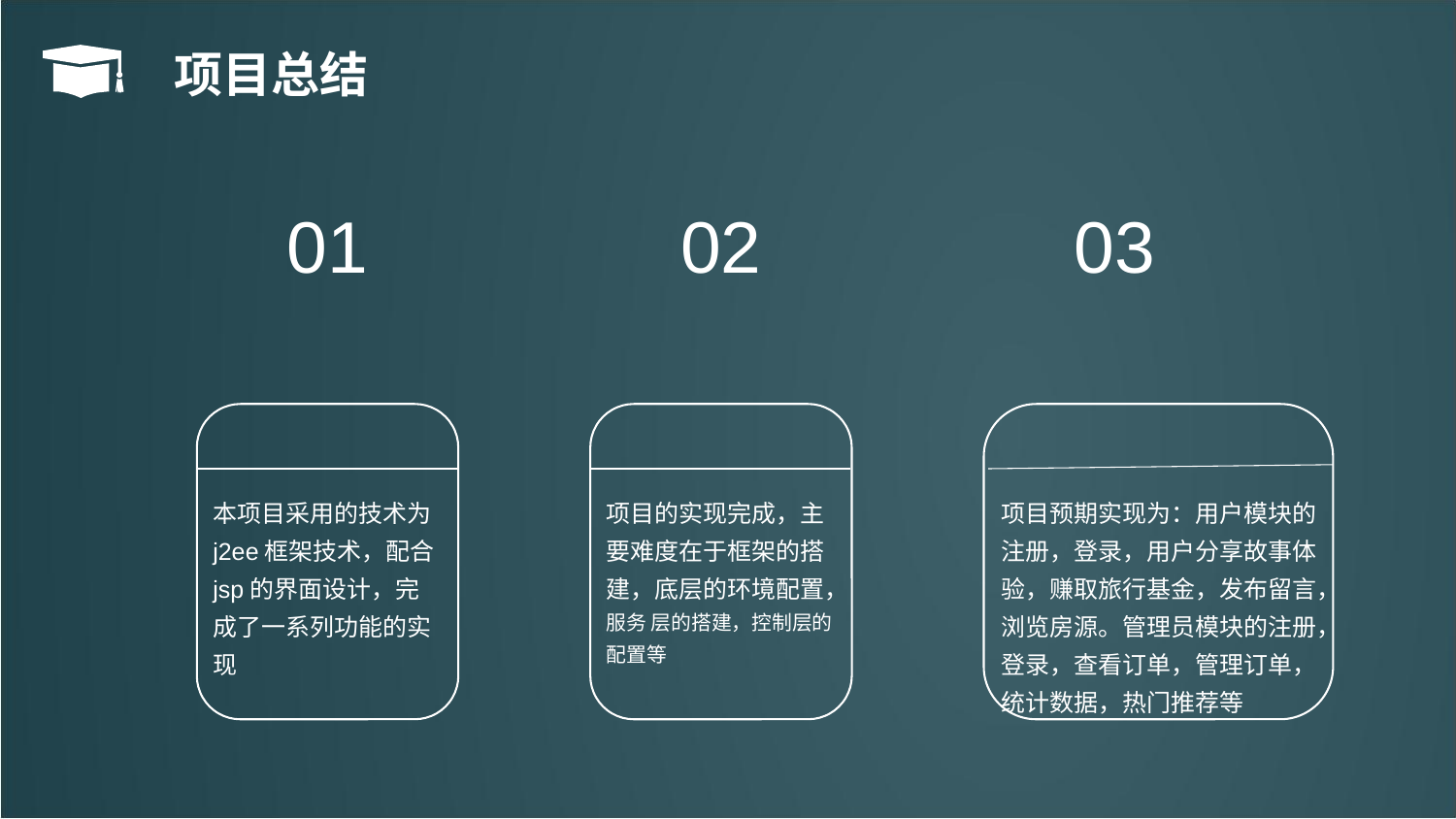

项目总结

01
02
03

项目预期实现为：用户模块的注册，登录，用户分享故事体验，赚取旅行基金，发布留言，浏览房源。管理员模块的注册，登录，查看订单，管理订单，统计数据，热门推荐等

本项目采用的技术为j2ee框架技术，配合jsp的界面设计，完成了一系列功能的实现

项目的实现完成，主要难度在于框架的搭建，底层的环境配置，
服务 层的搭建，控制层的配置等